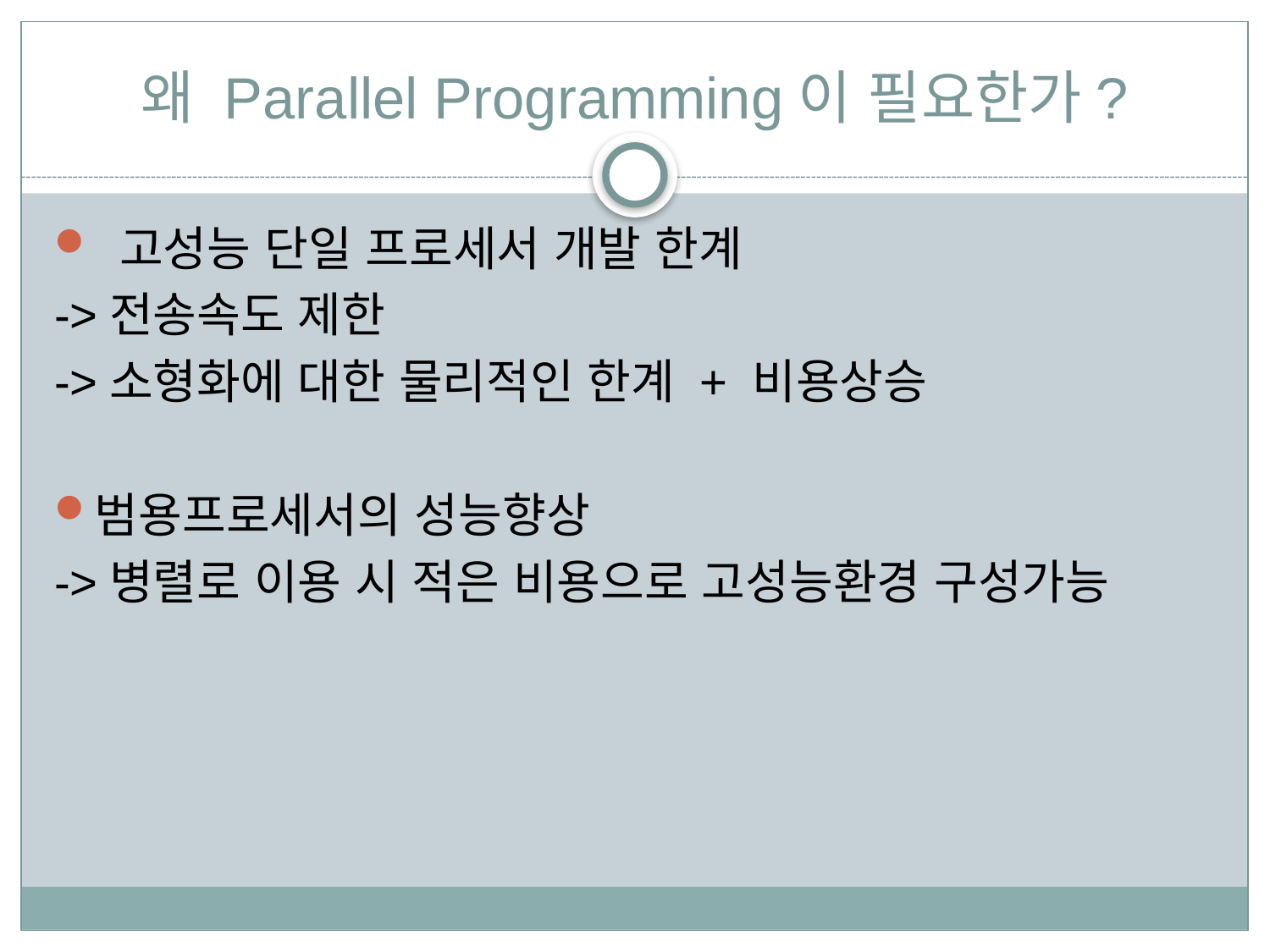

# 왜 Parallel Programming이 필요한가?
 고성능 단일 프로세서 개발 한계
->전송속도 제한
->소형화에 대한 물리적인 한계 + 비용상승

범용프로세서의 성능향상
->병렬로 이용 시 적은 비용으로 고성능환경 구성가능